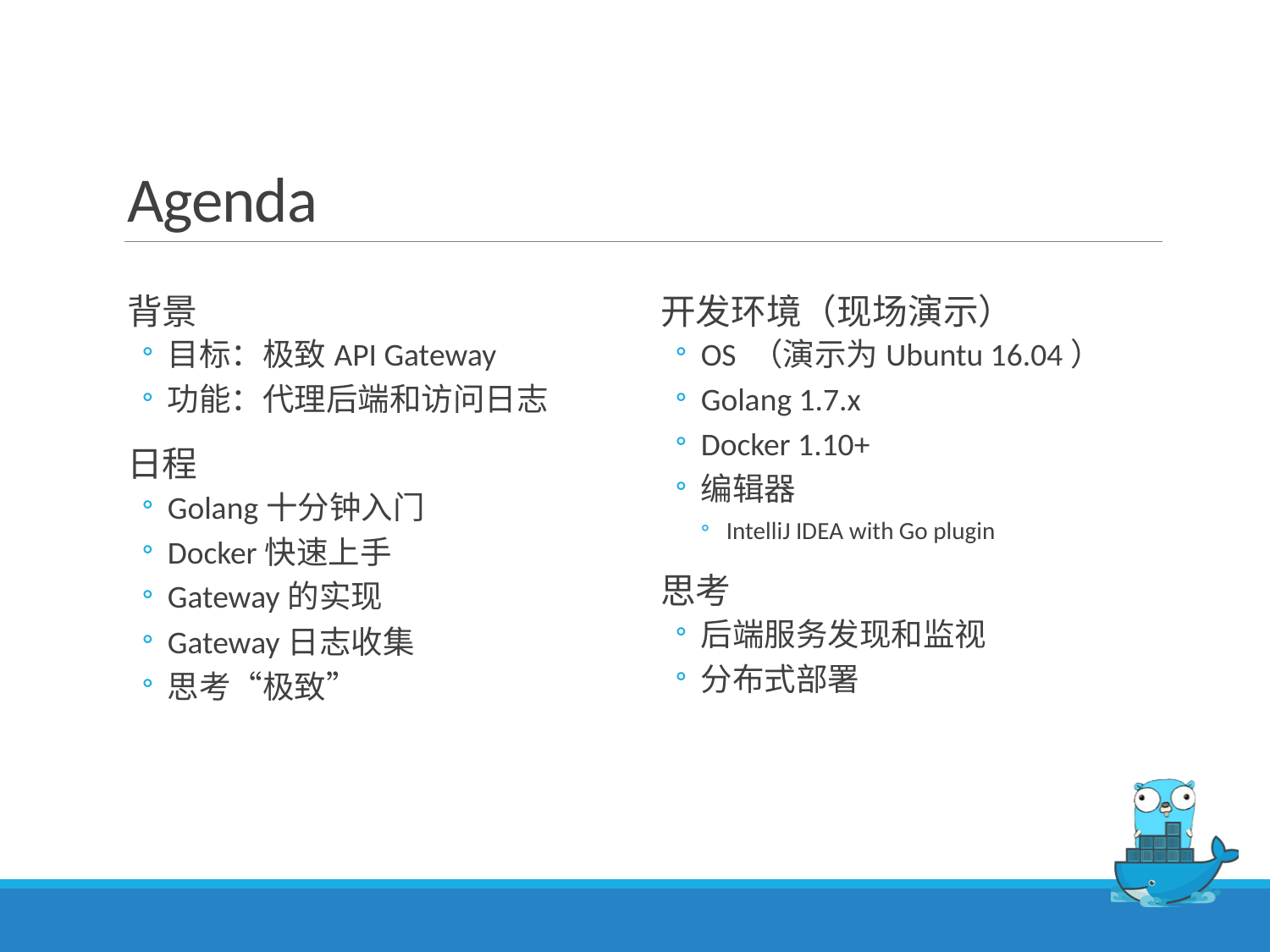

# Agenda
开发环境（现场演示）
OS （演示为Ubuntu 16.04）
Golang 1.7.x
Docker 1.10+
编辑器
IntelliJ IDEA with Go plugin
思考
后端服务发现和监视
分布式部署
背景
目标：极致API Gateway
功能：代理后端和访问日志
日程
Golang十分钟入门
Docker快速上手
Gateway的实现
Gateway日志收集
思考“极致”